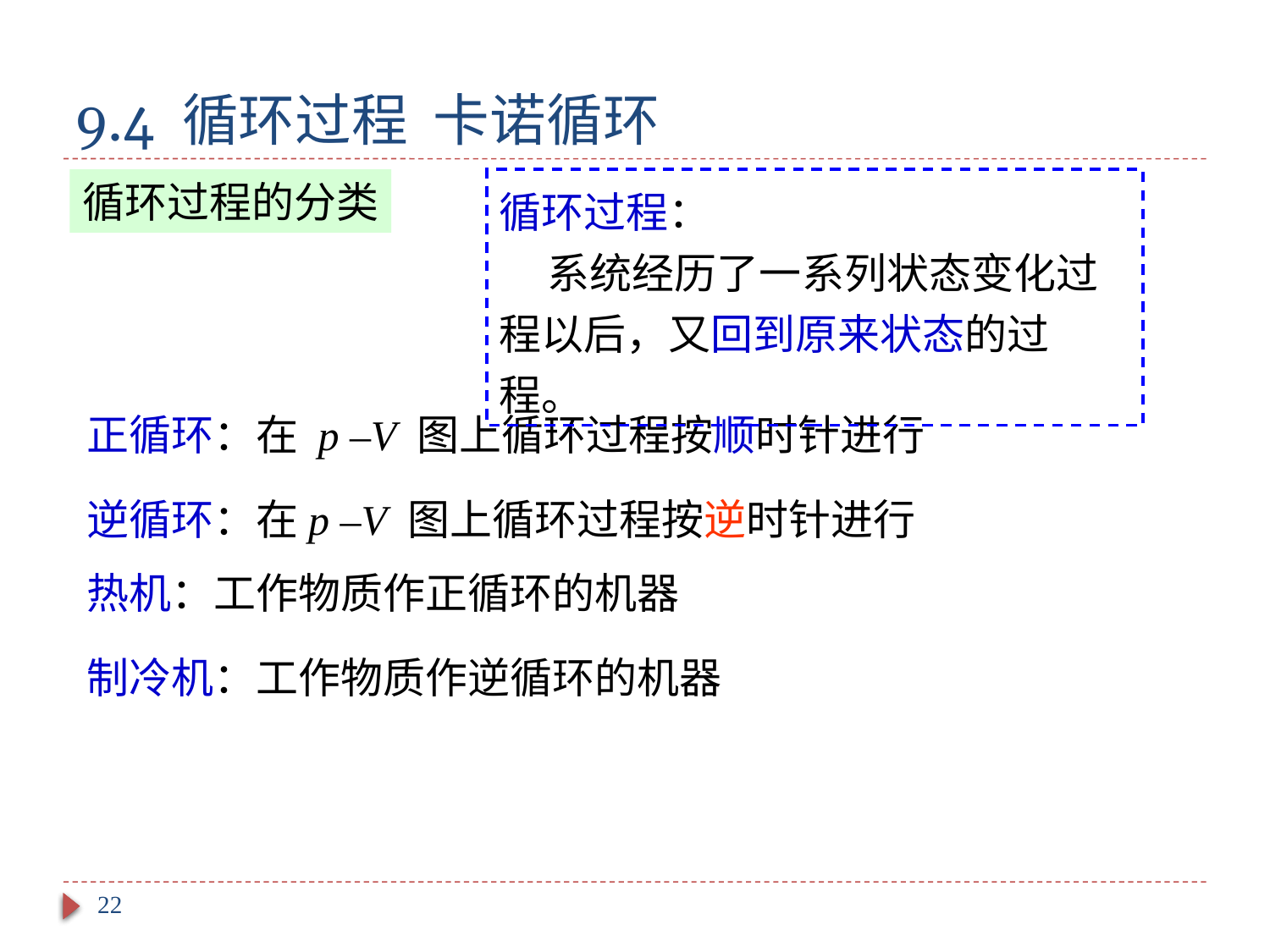

# 9.4 循环过程  卡诺循环
循环过程的分类
循环过程：
    系统经历了一系列状态变化过程以后，又回到原来状态的过程。
正循环：在 p –V 图上循环过程按顺时针进行
逆循环：在p –V 图上循环过程按逆时针进行
热机：工作物质作正循环的机器
制冷机：工作物质作逆循环的机器
22